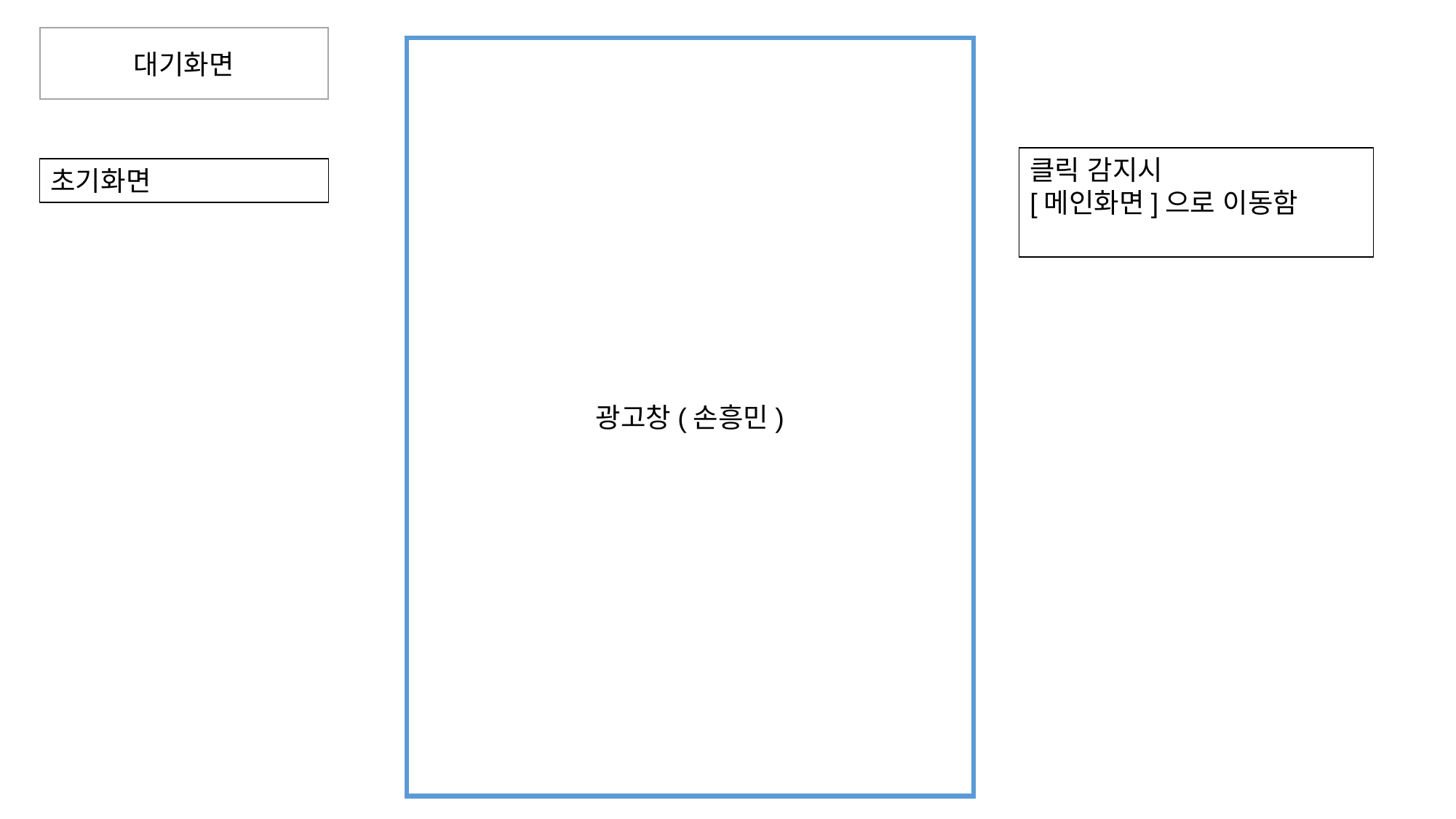

대기화면
광고창(손흥민)
클릭 감지시
[메인화면]으로 이동함

초기화면